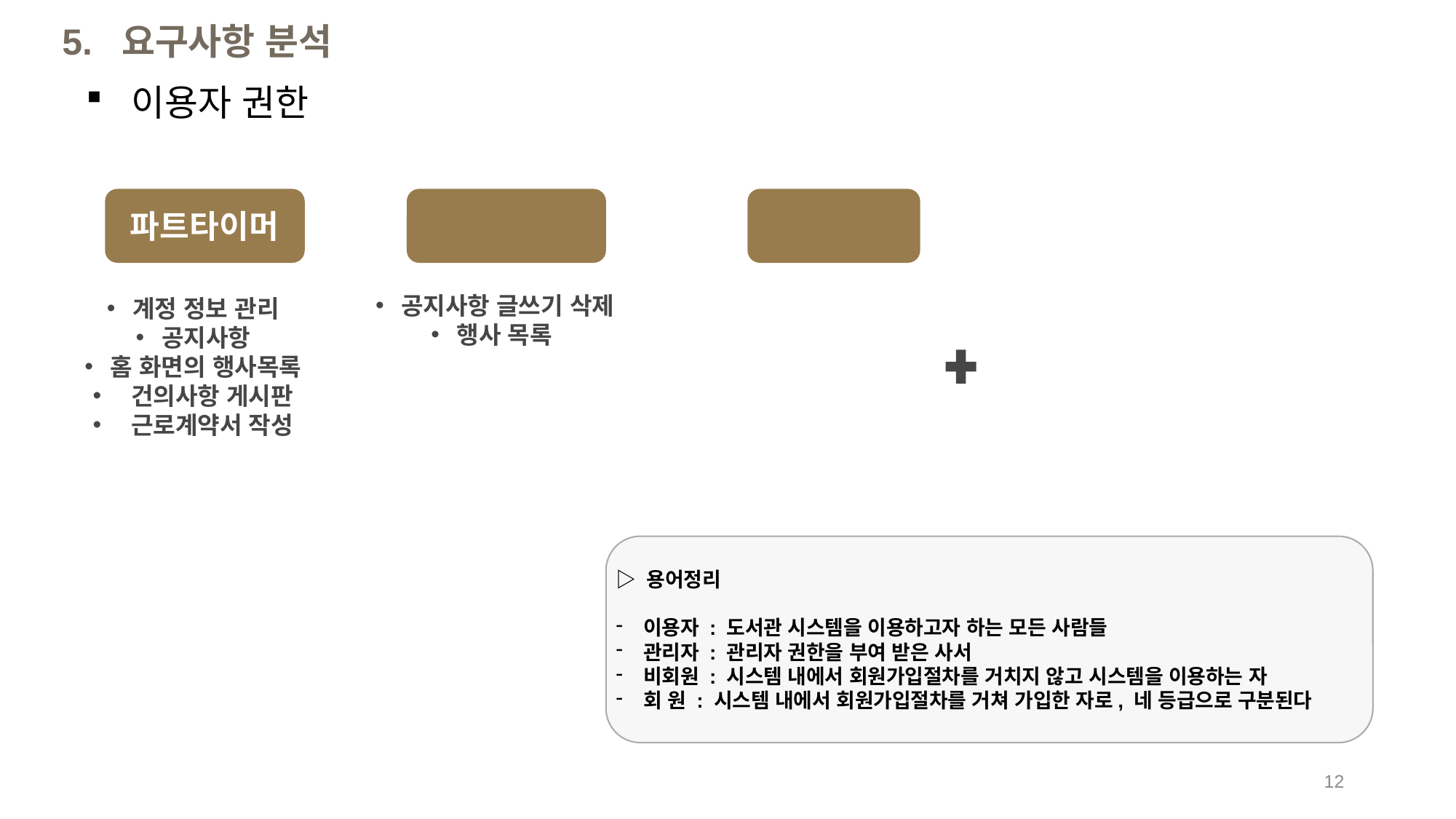

5.  요구사항 분석
이용자 권한
파트타이머

계정 정보 관리
공지사항
홈 화면의 행사목록
 건의사항 게시판
 근로계약서 작성

공지사항 글쓰기 삭제
행사 목록

▷ 용어정리

이용자 : 도서관 시스템을 이용하고자 하는 모든 사람들
관리자 : 관리자 권한을 부여 받은 사서
비회원 : 시스템 내에서 회원가입절차를 거치지 않고 시스템을 이용하는 자
회 원 : 시스템 내에서 회원가입절차를 거쳐 가입한 자로, 네 등급으로 구분된다
12